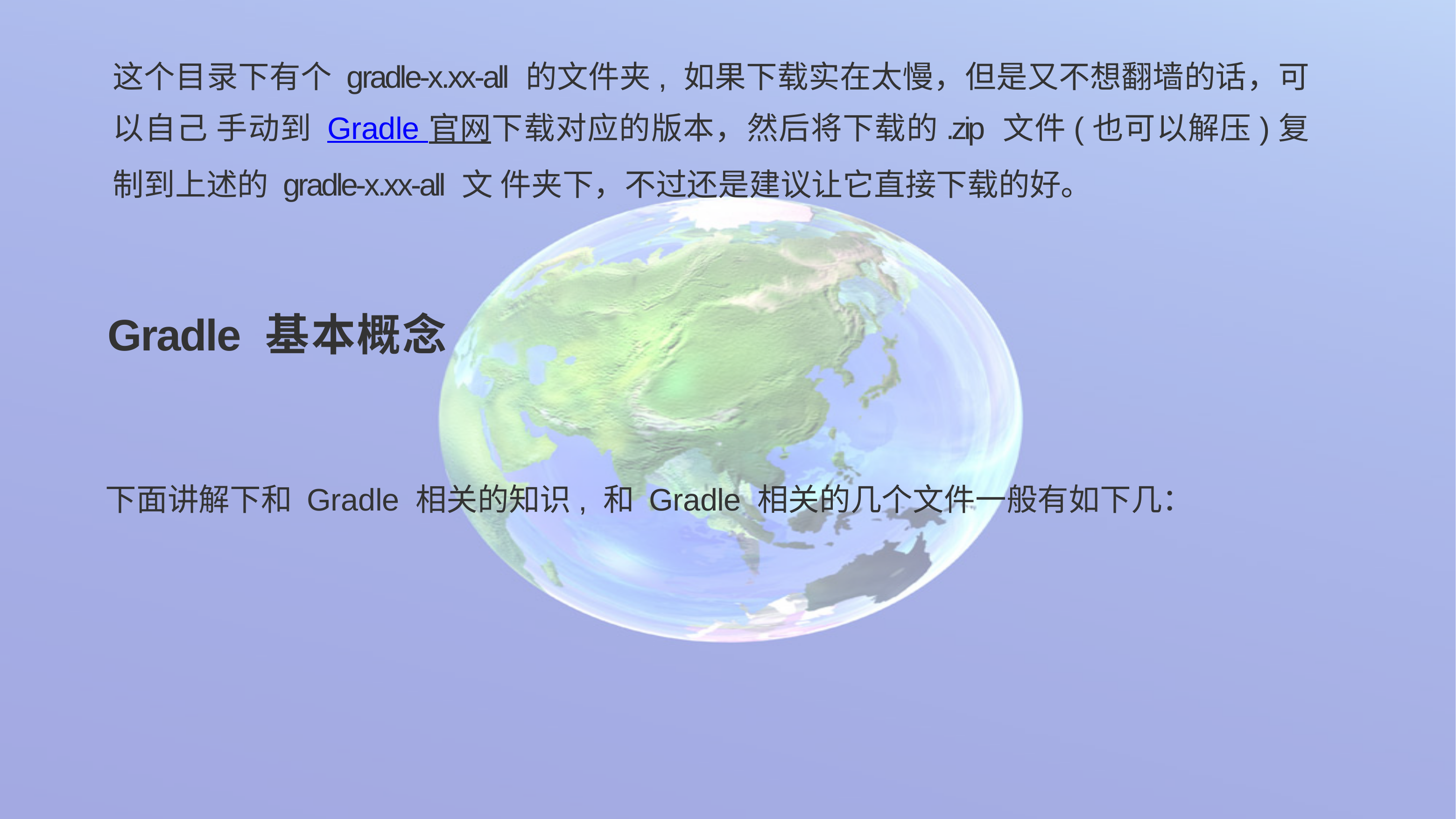

这个目录下有个 gradle-x.xx-all 的文件夹, 如果下载实在太慢，但是又不想翻墙的话，可以自己 手动到 Gradle 官网下载对应的版本，然后将下载的.zip 文件(也可以解压)复制到上述的 gradle-x.xx-all 文 件夹下，不过还是建议让它直接下载的好。
Gradle 基本概念
下面讲解下和 Gradle 相关的知识, 和 Gradle 相关的几个文件一般有如下几：